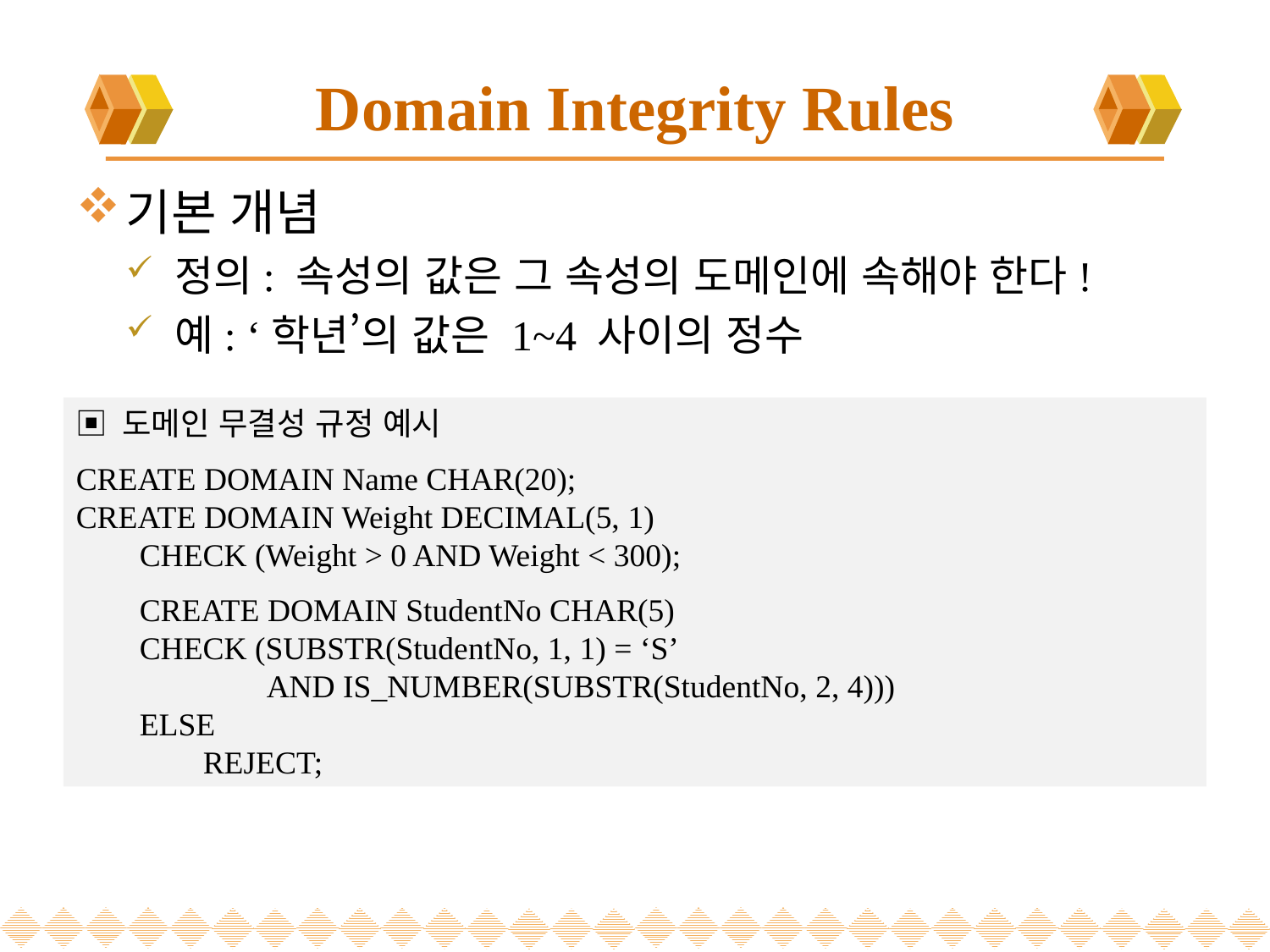

# Domain Integrity Rules
기본 개념
정의: 속성의 값은 그 속성의 도메인에 속해야 한다!
예: ‘학년’의 값은 1~4 사이의 정수
▣ 도메인 무결성 규정 예시

CREATE DOMAIN Name CHAR(20);
CREATE DOMAIN Weight DECIMAL(5, 1)
CHECK (Weight > 0 AND Weight < 300);

CREATE DOMAIN StudentNo CHAR(5)
CHECK (SUBSTR(StudentNo, 1, 1) = ‘S’
AND IS_NUMBER(SUBSTR(StudentNo, 2, 4)))
ELSE
REJECT;